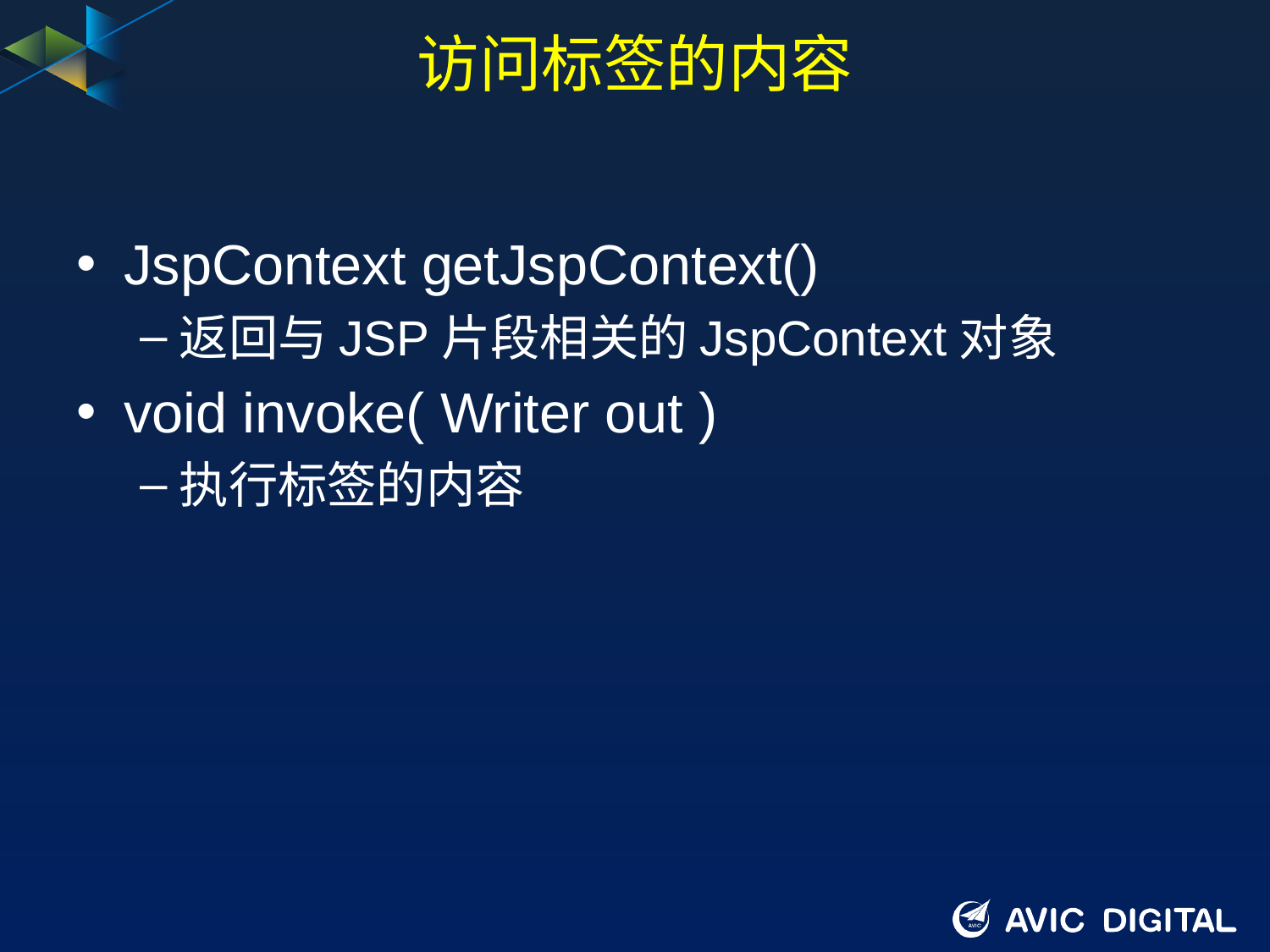

# 访问标签的内容
JspContext getJspContext()
返回与JSP片段相关的JspContext对象
void invoke( Writer out )
执行标签的内容